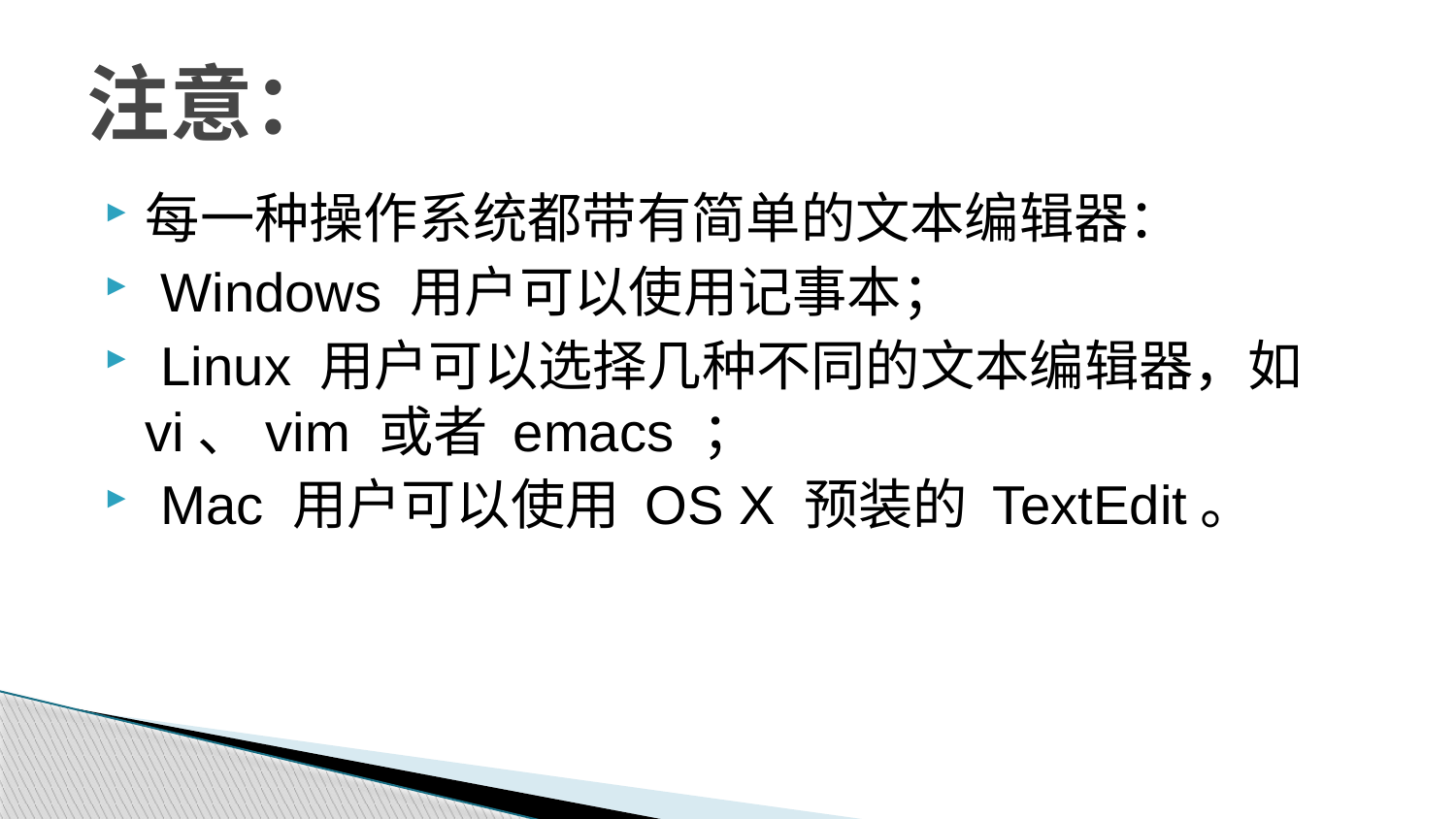

# 注意：
每一种操作系统都带有简单的文本编辑器：
 Windows 用户可以使用记事本；
 Linux 用户可以选择几种不同的文本编辑器，如 vi、vim 或者 emacs ；
 Mac 用户可以使用 OS X 预装的 TextEdit。